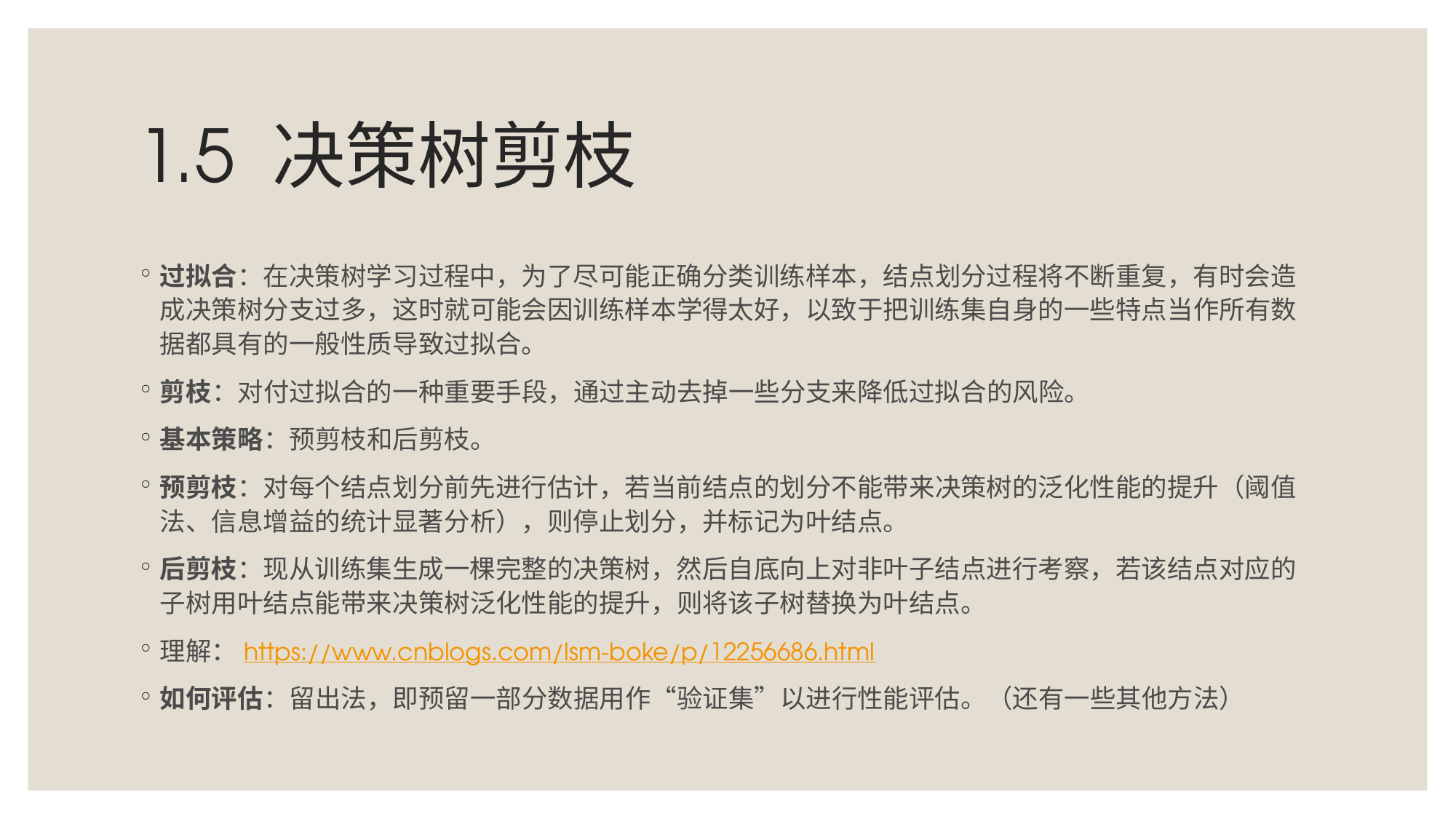

# 1.5 决策树剪枝
过拟合：在决策树学习过程中，为了尽可能正确分类训练样本，结点划分过程将不断重复，有时会造成决策树分支过多，这时就可能会因训练样本学得太好，以致于把训练集自身的一些特点当作所有数据都具有的一般性质导致过拟合。
剪枝：对付过拟合的一种重要手段，通过主动去掉一些分支来降低过拟合的风险。
基本策略：预剪枝和后剪枝。
预剪枝：对每个结点划分前先进行估计，若当前结点的划分不能带来决策树的泛化性能的提升（阈值法、信息增益的统计显著分析），则停止划分，并标记为叶结点。
后剪枝：现从训练集生成一棵完整的决策树，然后自底向上对非叶子结点进行考察，若该结点对应的子树用叶结点能带来决策树泛化性能的提升，则将该子树替换为叶结点。
理解：https://www.cnblogs.com/lsm-boke/p/12256686.html
如何评估：留出法，即预留一部分数据用作“验证集”以进行性能评估。（还有一些其他方法）